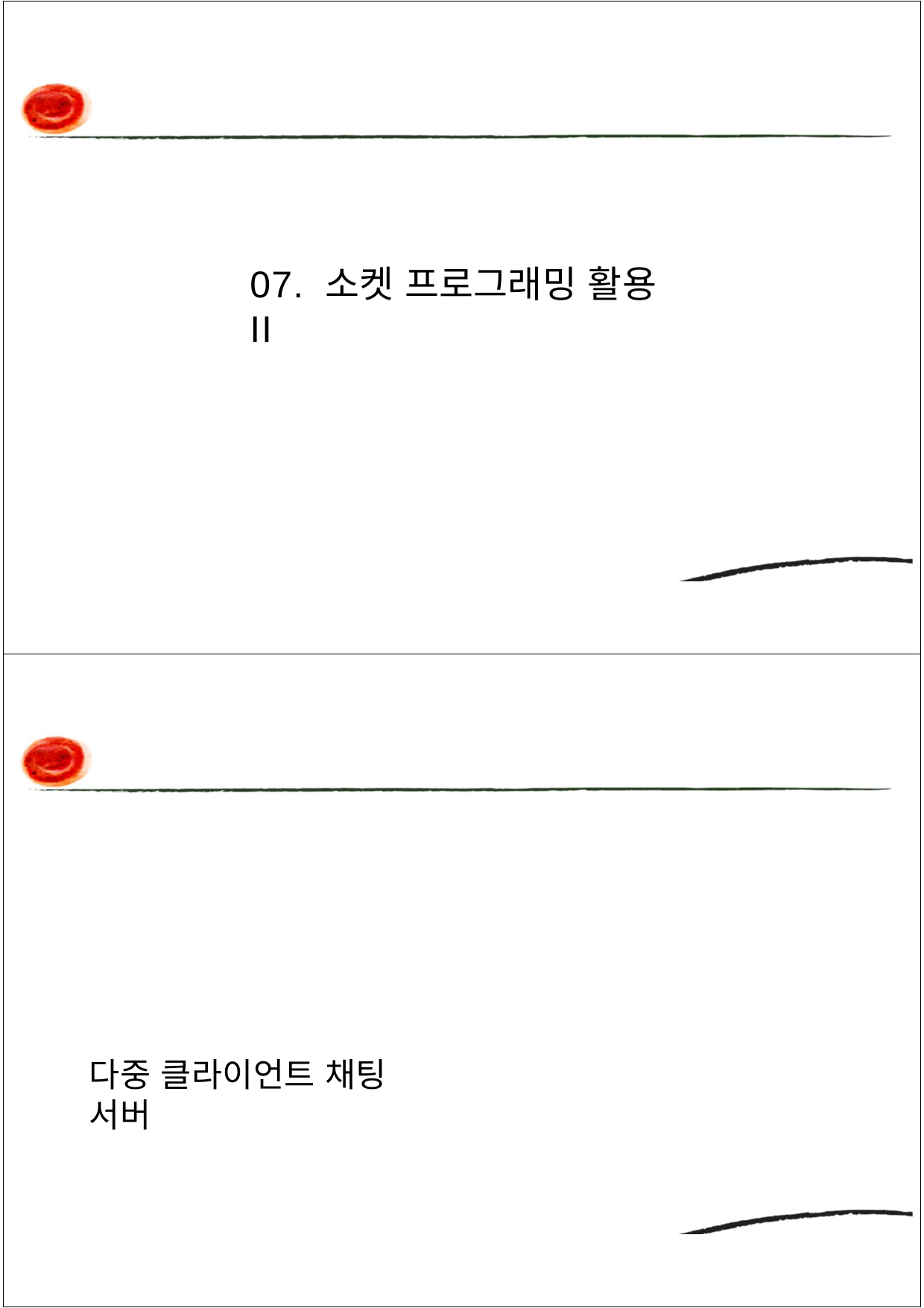

07. 소켓 프로그래밍 활용 II

다중 클라이언트 채팅 서버